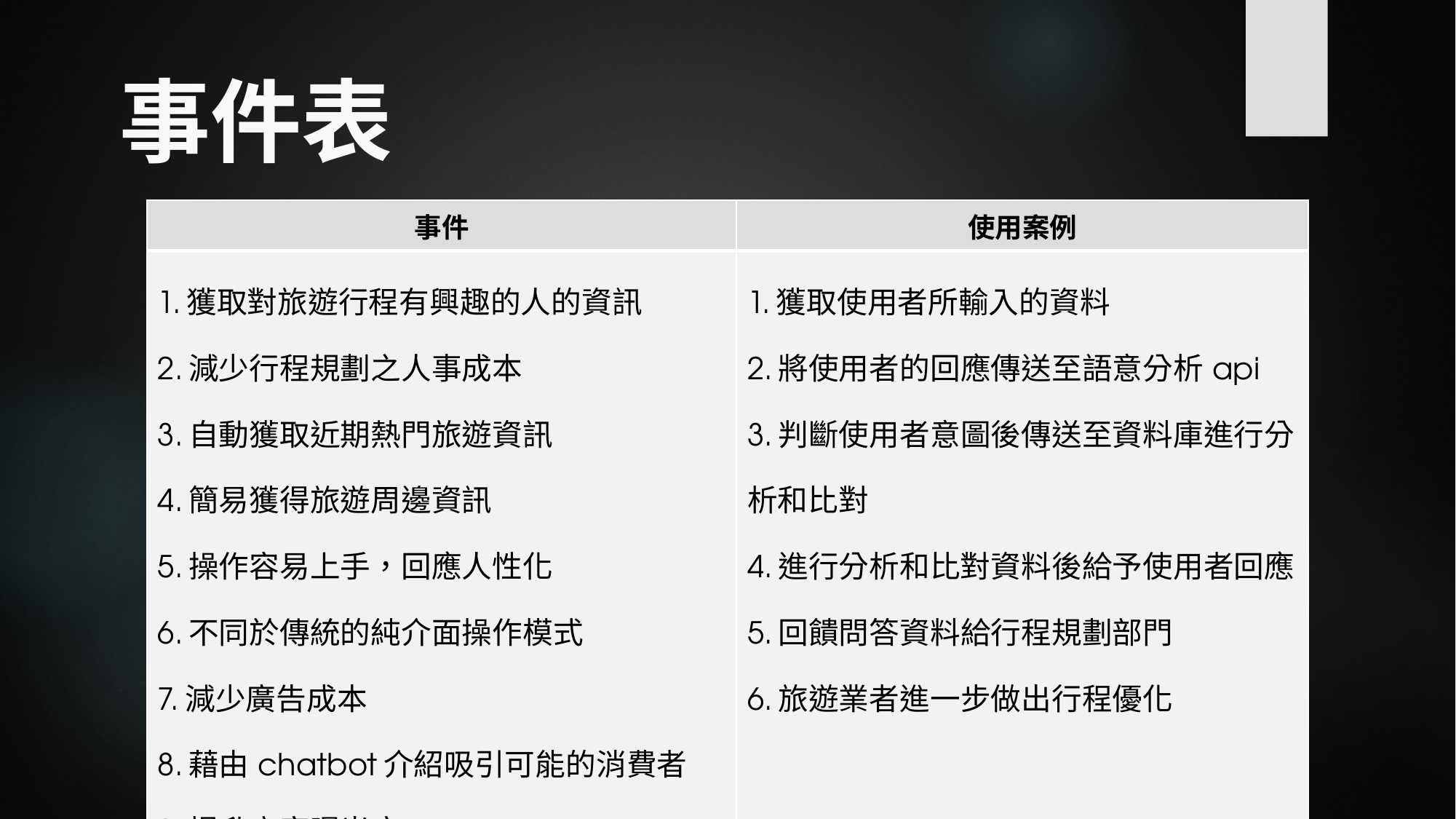

# 事件表
| 事件 | 使用案例 |
| --- | --- |
| 1.獲取對旅遊行程有興趣的人的資訊 2.減少行程規劃之人事成本 3.自動獲取近期熱門旅遊資訊 4.簡易獲得旅遊周邊資訊 5.操作容易上手，回應人性化 6.不同於傳統的純介面操作模式 7.減少廣告成本 8.藉由chatbot介紹吸引可能的消費者 9.提升商家曝光度 | 1.獲取使用者所輸入的資料 2.將使用者的回應傳送至語意分析api 3.判斷使用者意圖後傳送至資料庫進行分析和比對 4.進行分析和比對資料後給予使用者回應 5.回饋問答資料給行程規劃部門 6.旅遊業者進一步做出行程優化 |